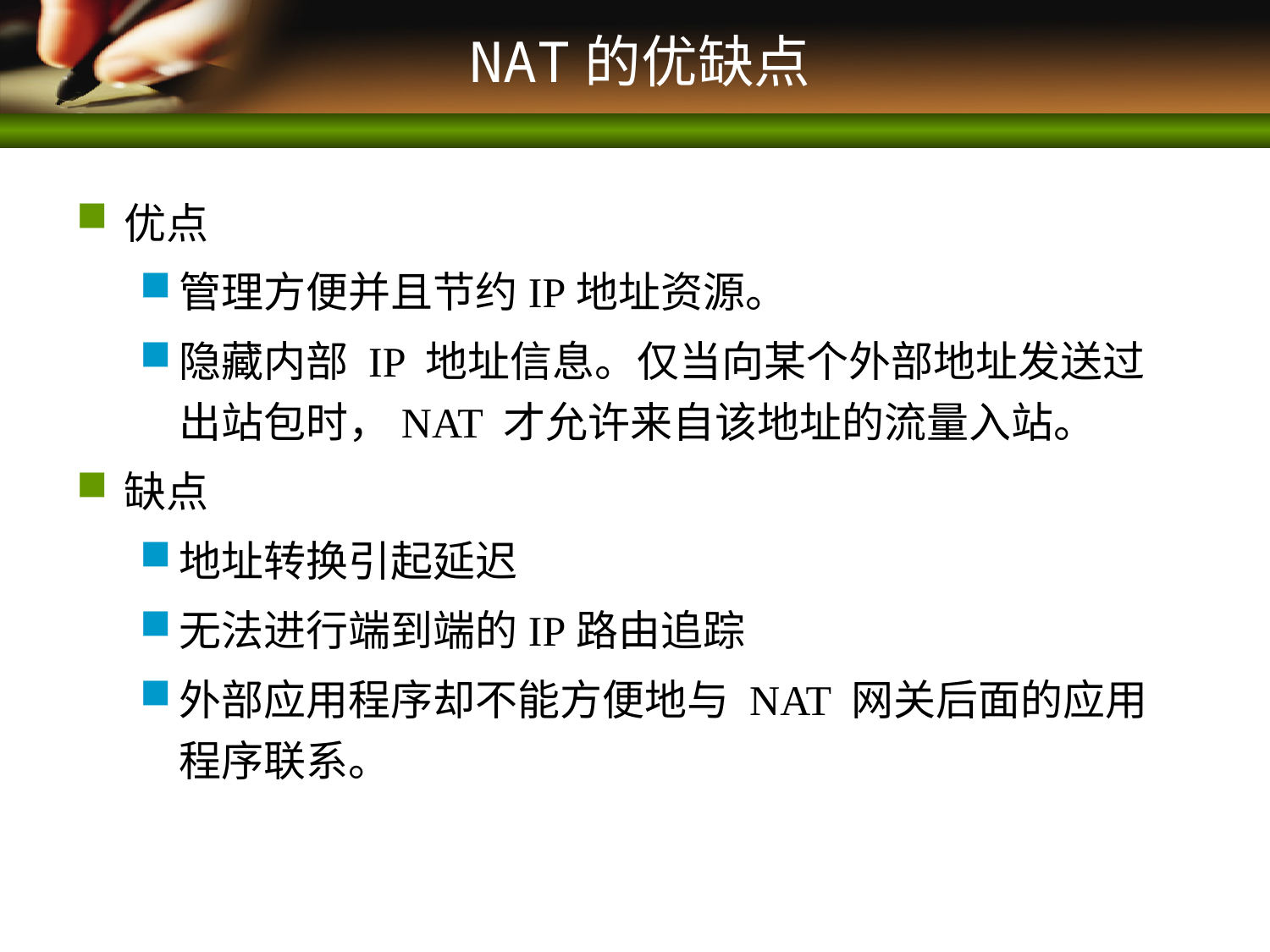

# NAT的优缺点
优点
管理方便并且节约IP地址资源。
隐藏内部 IP 地址信息。仅当向某个外部地址发送过出站包时，NAT 才允许来自该地址的流量入站。
缺点
地址转换引起延迟
无法进行端到端的IP路由追踪
外部应用程序却不能方便地与 NAT 网关后面的应用程序联系。